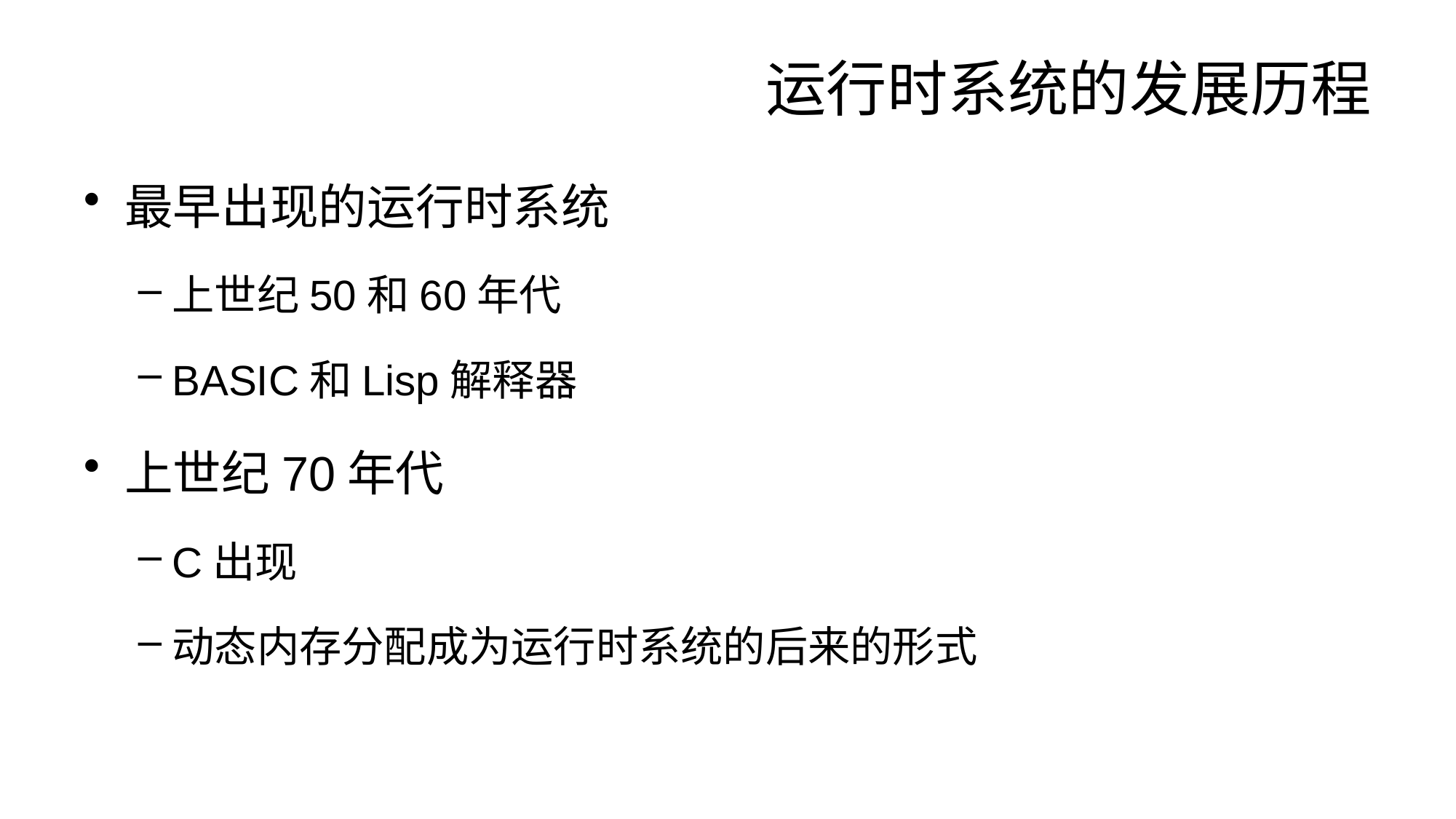

# 运行时系统的发展历程
最早出现的运行时系统
上世纪50和60年代
BASIC和Lisp解释器
上世纪70年代
C出现
动态内存分配成为运行时系统的后来的形式